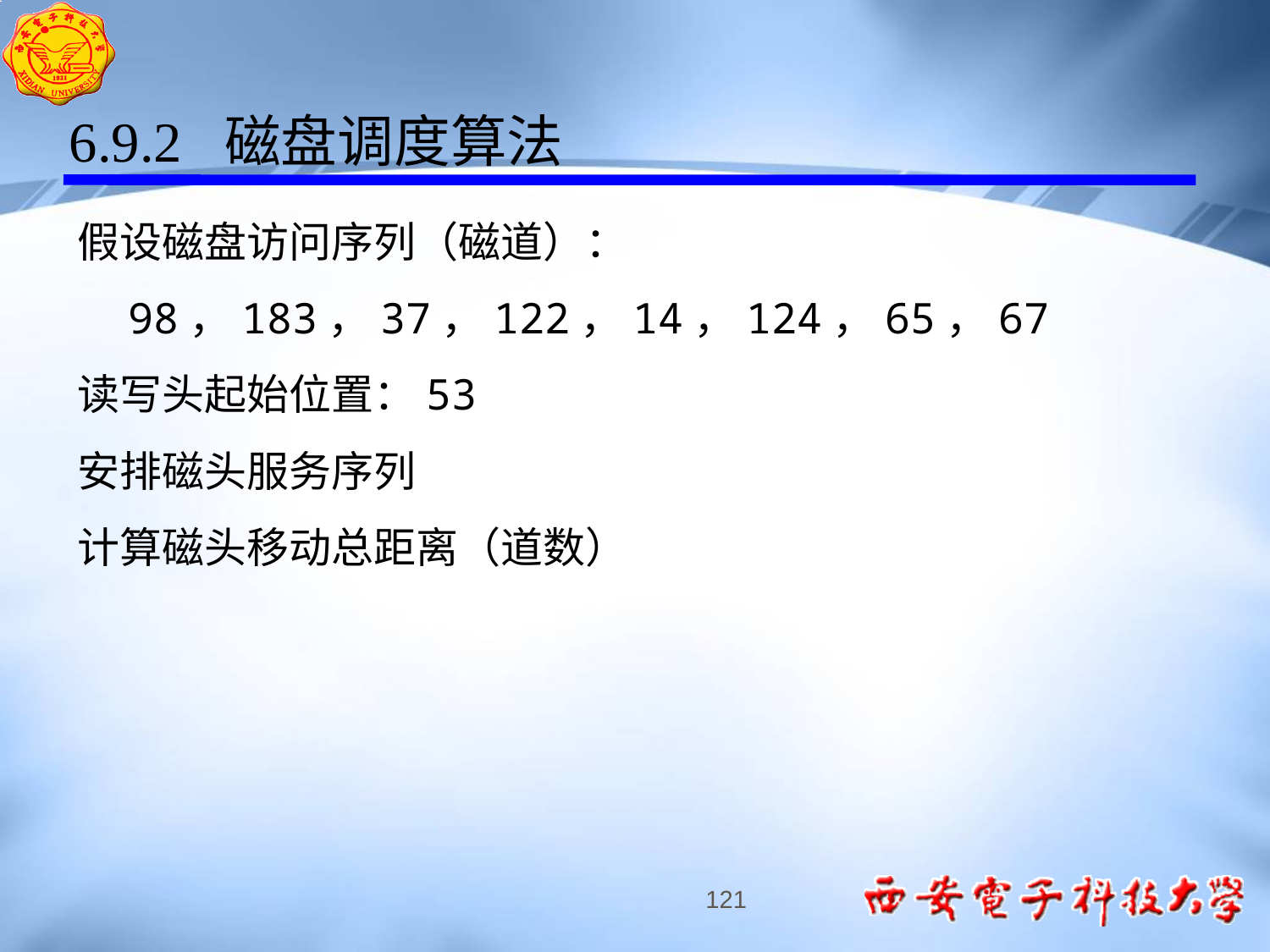

6.9.2  磁盘调度算法
假设磁盘访问序列（磁道）：
  98，183，37，122，14，124，65，67
读写头起始位置：53
安排磁头服务序列
计算磁头移动总距离（道数）

121